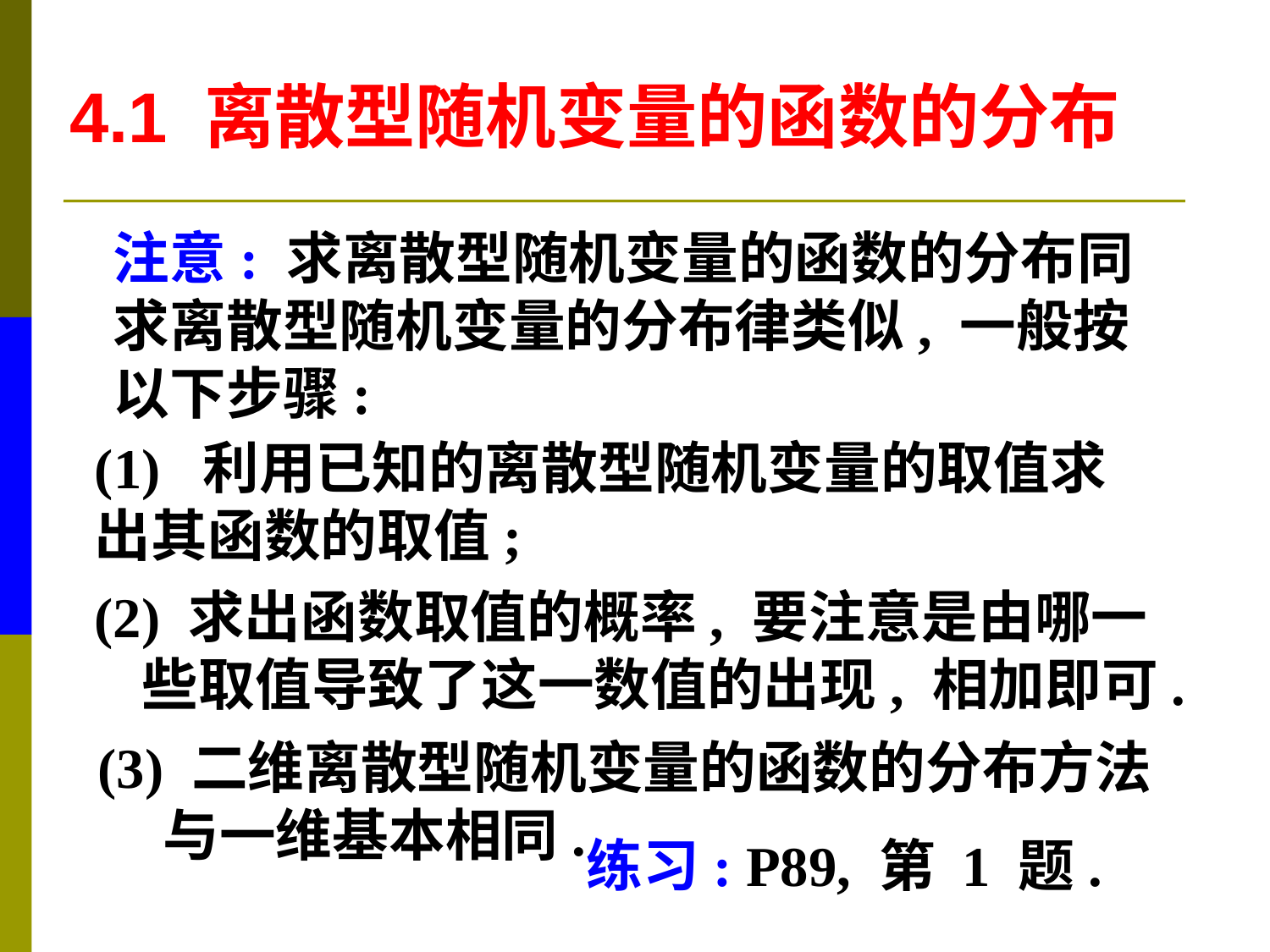

4.1 离散型随机变量的函数的分布
注意: 求离散型随机变量的函数的分布同
求离散型随机变量的分布律类似, 一般按
以下步骤:
(1)  利用已知的离散型随机变量的取值求
出其函数的取值;
(2) 求出函数取值的概率, 要注意是由哪一些取值导致了这一数值的出现, 相加即可.
(3) 二维离散型随机变量的函数的分布方法
    与一维基本相同.
练习: P89, 第 1 题.